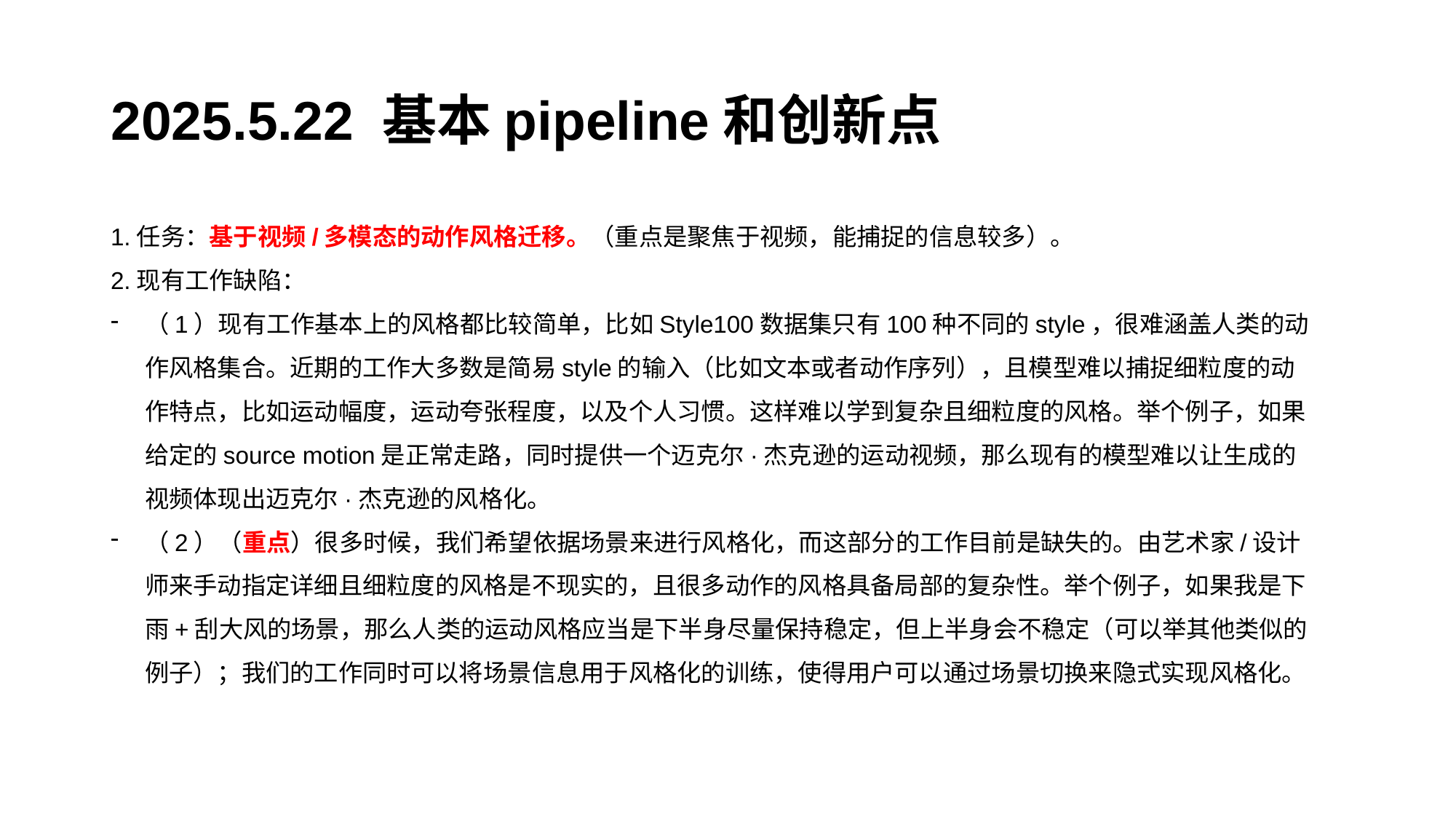

# 2025.5.22 基本pipeline和创新点
1.任务：基于视频/多模态的动作风格迁移。（重点是聚焦于视频，能捕捉的信息较多）。
2.现有工作缺陷：
（1）现有工作基本上的风格都比较简单，比如Style100数据集只有100种不同的style，很难涵盖人类的动作风格集合。近期的工作大多数是简易style的输入（比如文本或者动作序列），且模型难以捕捉细粒度的动作特点，比如运动幅度，运动夸张程度，以及个人习惯。这样难以学到复杂且细粒度的风格。举个例子，如果给定的source motion是正常走路，同时提供一个迈克尔·杰克逊的运动视频，那么现有的模型难以让生成的视频体现出迈克尔·杰克逊的风格化。
（2）（重点）很多时候，我们希望依据场景来进行风格化，而这部分的工作目前是缺失的。由艺术家/设计师来手动指定详细且细粒度的风格是不现实的，且很多动作的风格具备局部的复杂性。举个例子，如果我是下雨+刮大风的场景，那么人类的运动风格应当是下半身尽量保持稳定，但上半身会不稳定（可以举其他类似的例子）；我们的工作同时可以将场景信息用于风格化的训练，使得用户可以通过场景切换来隐式实现风格化。